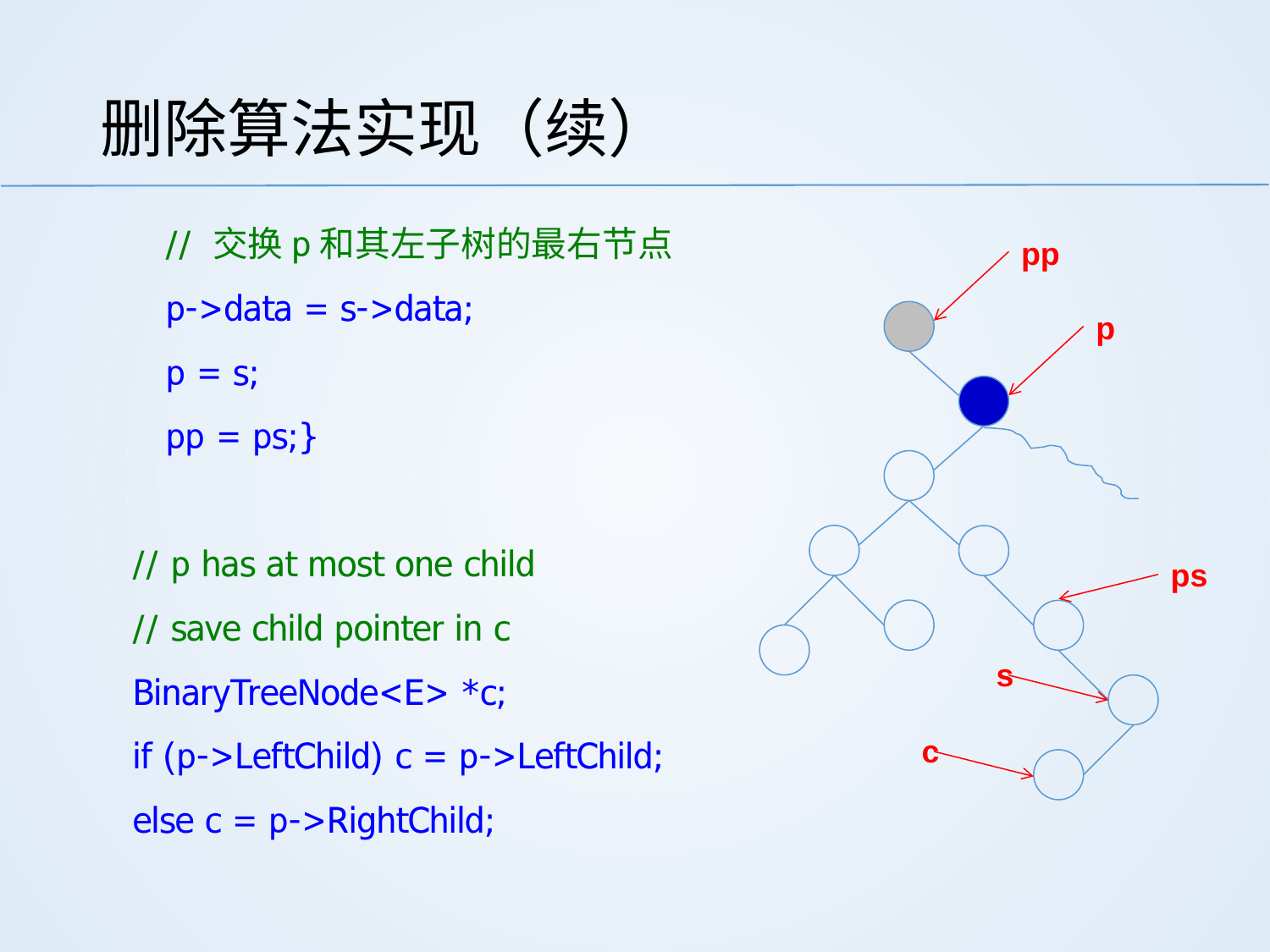

# 删除算法实现（续）
      // 交换p和其左子树的最右节点
      p->data = s->data;
      p = s;
      pp = ps;}

   // p has at most one child
   // save child pointer in c
   BinaryTreeNode<E> *c;
   if (p->LeftChild) c = p->LeftChild;
   else c = p->RightChild;
pp

p

ps

s

c

33